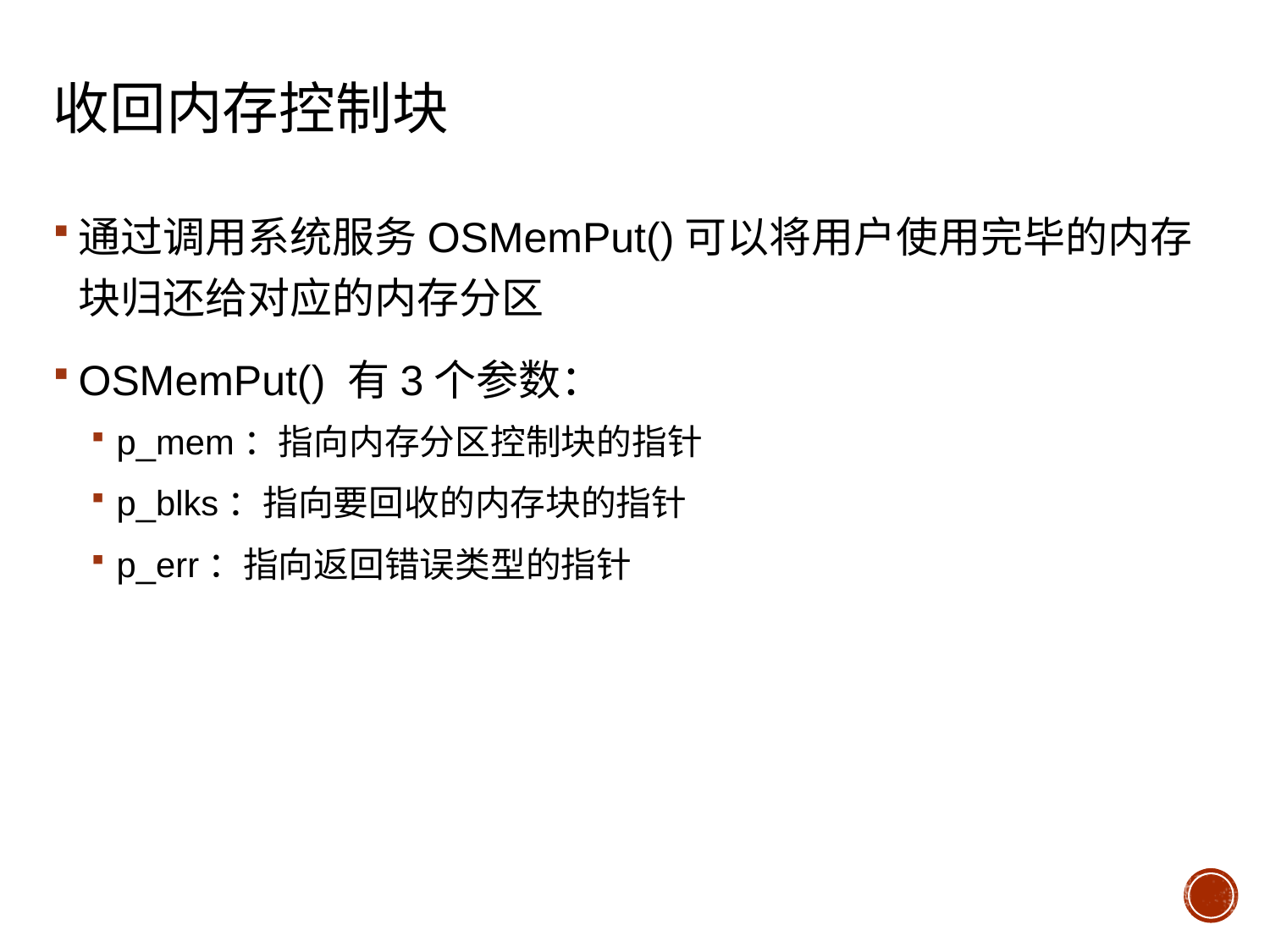

# 收回内存控制块
通过调用系统服务OSMemPut()可以将用户使用完毕的内存块归还给对应的内存分区
OSMemPut() 有3个参数：
p_mem：指向内存分区控制块的指针
p_blks：指向要回收的内存块的指针
p_err：指向返回错误类型的指针